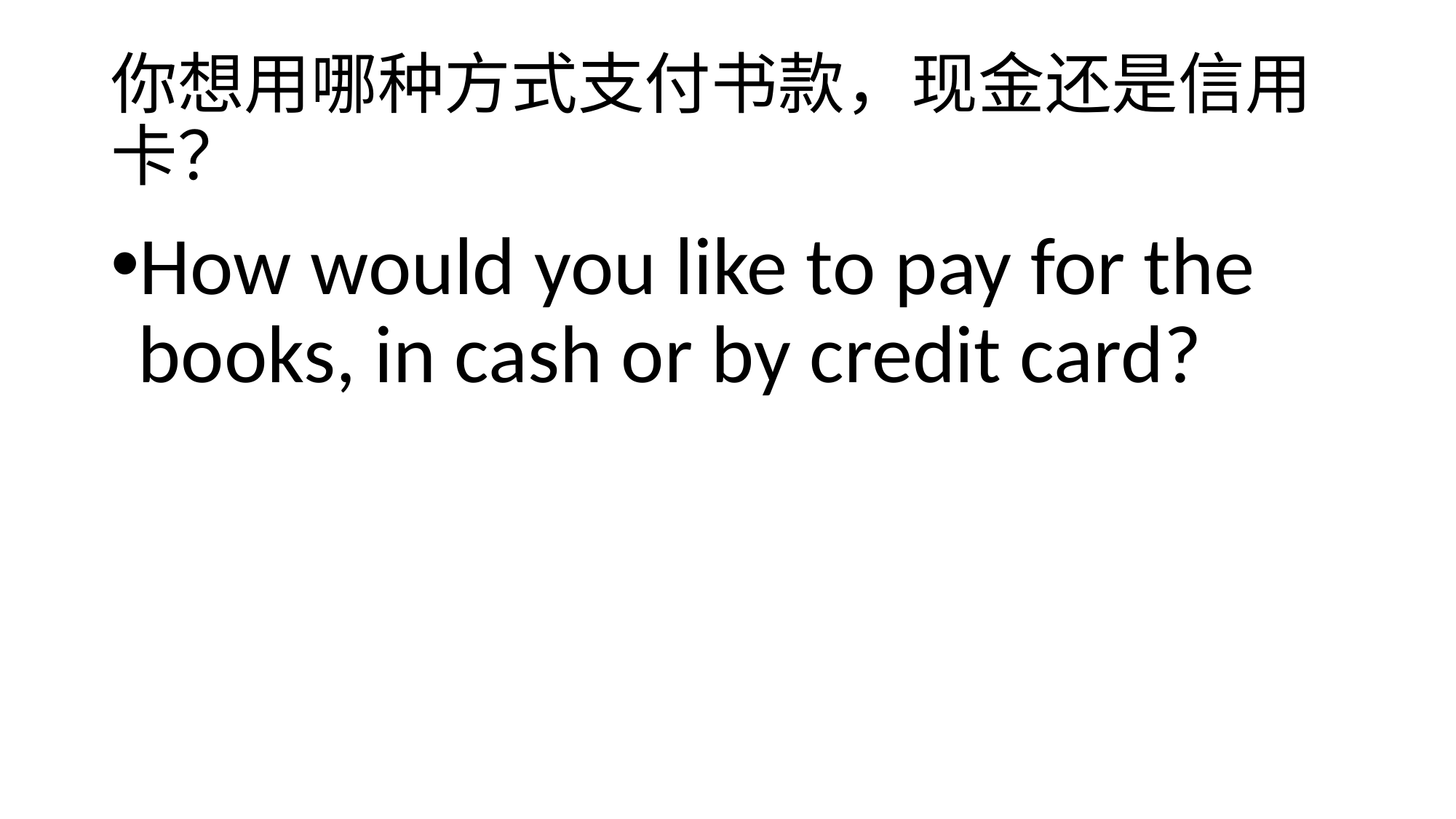

# 你想用哪种方式支付书款，现金还是信用卡？
How would you like to pay for the books, in cash or by credit card?